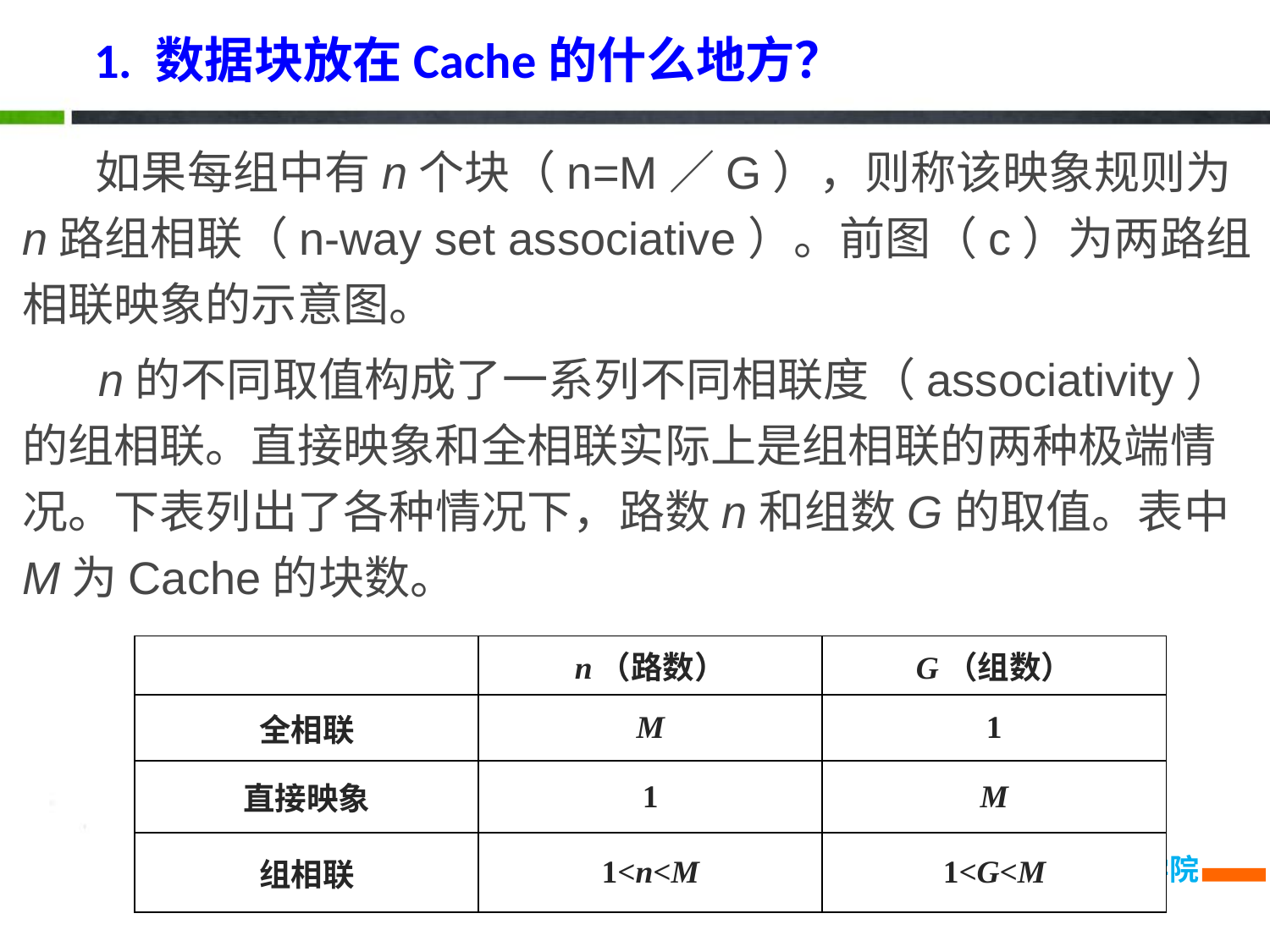

1. 数据块放在Cache的什么地方？
      如果每组中有n个块（n=M／G），则称该映象规则为n路组相联（n-way set associative）。前图（c）为两路组相联映象的示意图。
      n的不同取值构成了一系列不同相联度（associativity）的组相联。直接映象和全相联实际上是组相联的两种极端情况。下表列出了各种情况下，路数n和组数G的取值。表中M为Cache的块数。
|  | n（路数） | G（组数） |
| --- | --- | --- |
| 全相联 | M | 1 |
| 直接映象 | 1 | M |
| 组相联 | 1<n<M | 1<G<M |
27